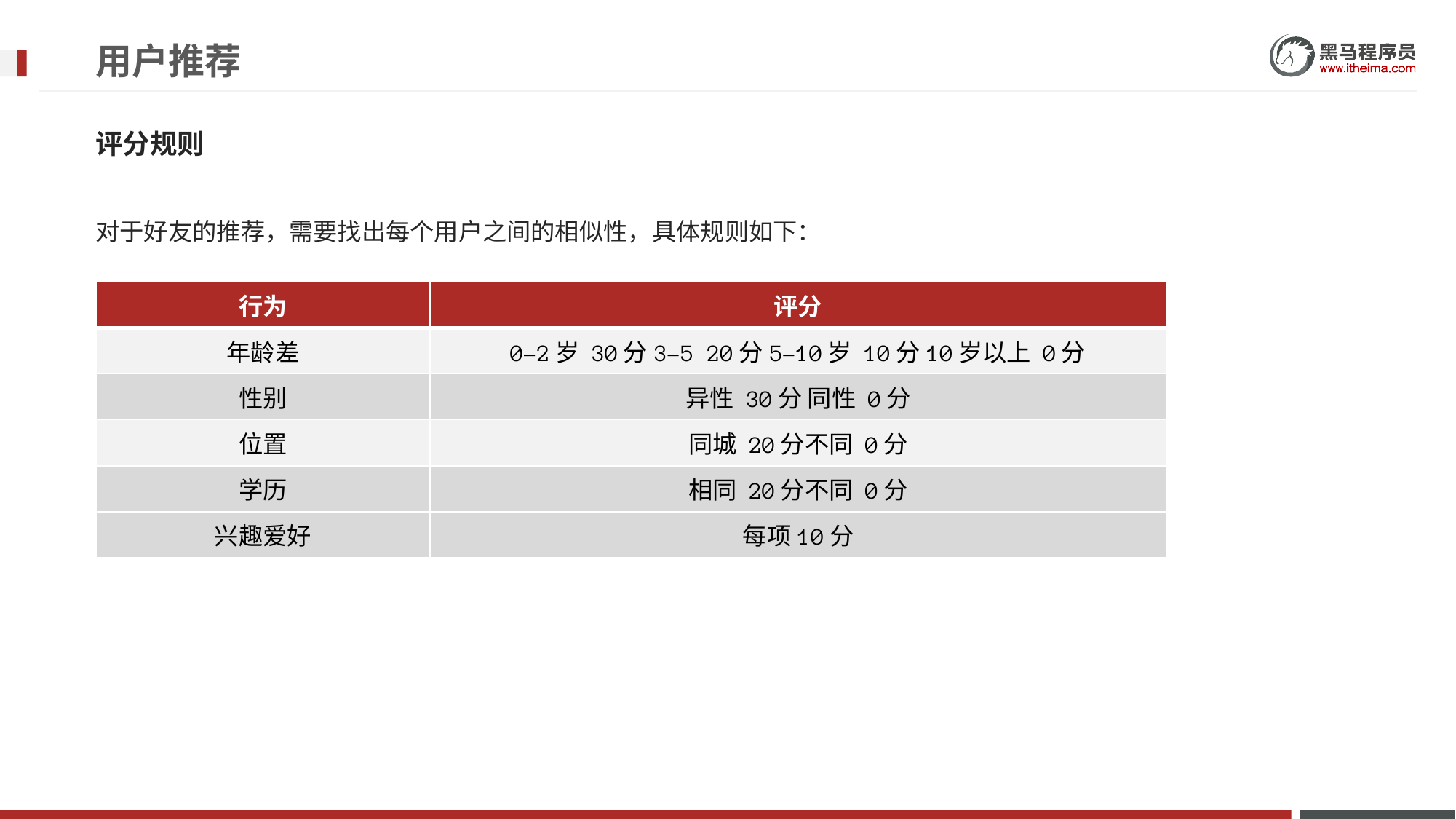

# 用户推荐
评分规则
对于好友的推荐，需要找出每个用户之间的相似性，具体规则如下：
| 行为 | 评分 |
| --- | --- |
| 年龄差 | 0-2岁 30分3-5 20分5-10岁 10分10岁以上 0分 |
| 性别 | 异性 30分 同性 0分 |
| 位置 | 同城 20分不同 0分 |
| 学历 | 相同 20分不同 0分 |
| 兴趣爱好 | 每项10分 |